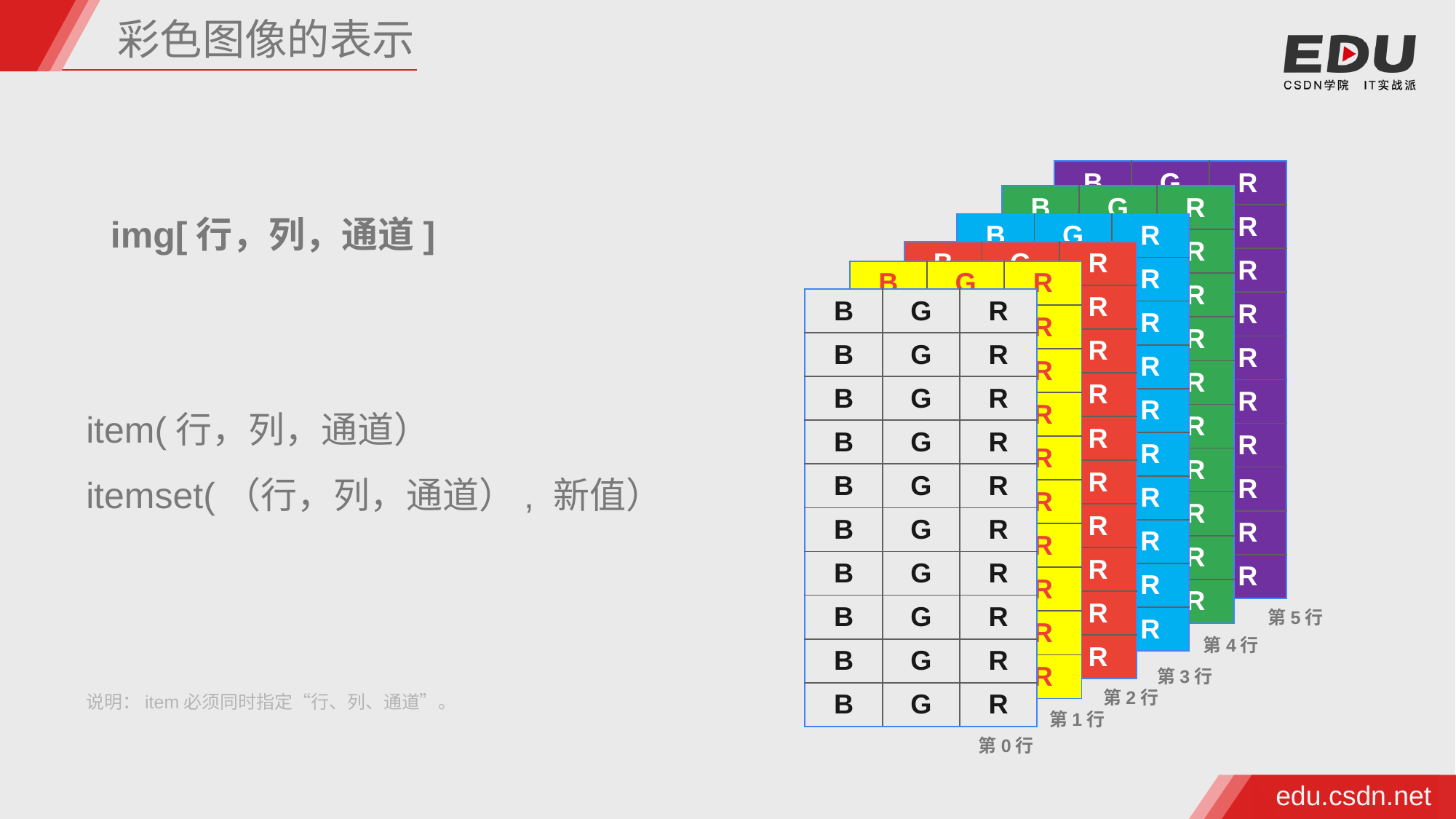

彩色图像的表示
| B | G | R |
| --- | --- | --- |
| B | G | R |
| B | G | R |
| B | G | R |
| B | G | R |
| B | G | R |
| B | G | R |
| B | G | R |
| B | G | R |
| B | G | R |
img[行，列，通道]
| B | G | R |
| --- | --- | --- |
| B | G | R |
| B | G | R |
| B | G | R |
| B | G | R |
| B | G | R |
| B | G | R |
| B | G | R |
| B | G | R |
| B | G | R |
| B | G | R |
| --- | --- | --- |
| B | G | R |
| B | G | R |
| B | G | R |
| B | G | R |
| B | G | R |
| B | G | R |
| B | G | R |
| B | G | R |
| B | G | R |
| B | G | R |
| --- | --- | --- |
| B | G | R |
| B | G | R |
| B | G | R |
| B | G | R |
| B | G | R |
| B | G | R |
| B | G | R |
| B | G | R |
| B | G | R |
| B | G | R |
| --- | --- | --- |
| B | G | R |
| B | G | R |
| B | G | R |
| B | G | R |
| B | G | R |
| B | G | R |
| B | G | R |
| B | G | R |
| B | G | R |
| B | G | R |
| --- | --- | --- |
| B | G | R |
| B | G | R |
| B | G | R |
| B | G | R |
| B | G | R |
| B | G | R |
| B | G | R |
| B | G | R |
| B | G | R |
item(行，列，通道）
itemset(（行，列，通道）, 新值）
第5行
第1行
第4行
第3行
第2行
说明：item必须同时指定“行、列、通道”。
第1行
第0行